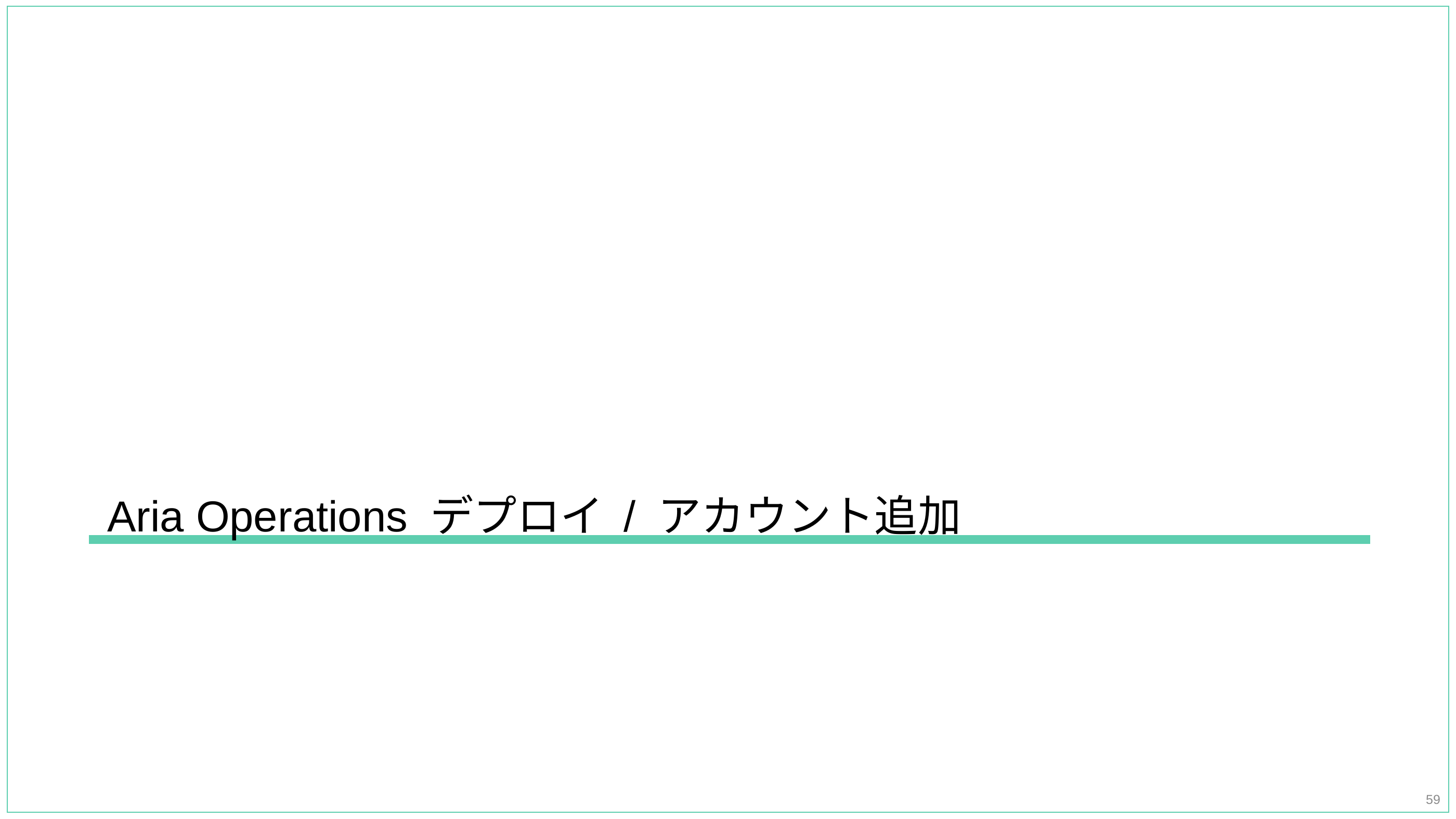

# Aria Operations デプロイ / アカウント追加

59